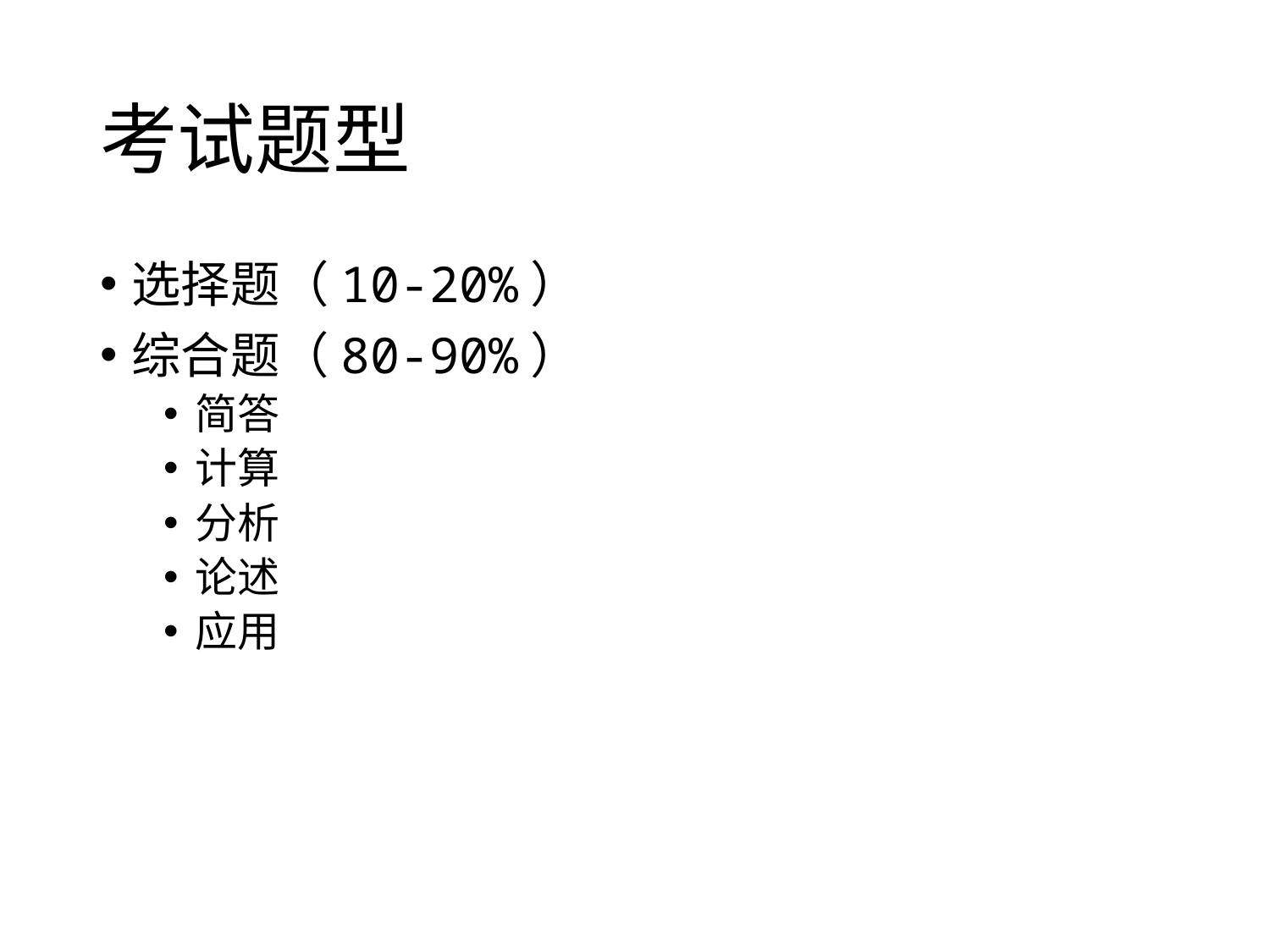

# 考试题型
选择题（10-20%）
综合题（80-90%）
简答
计算
分析
论述
应用